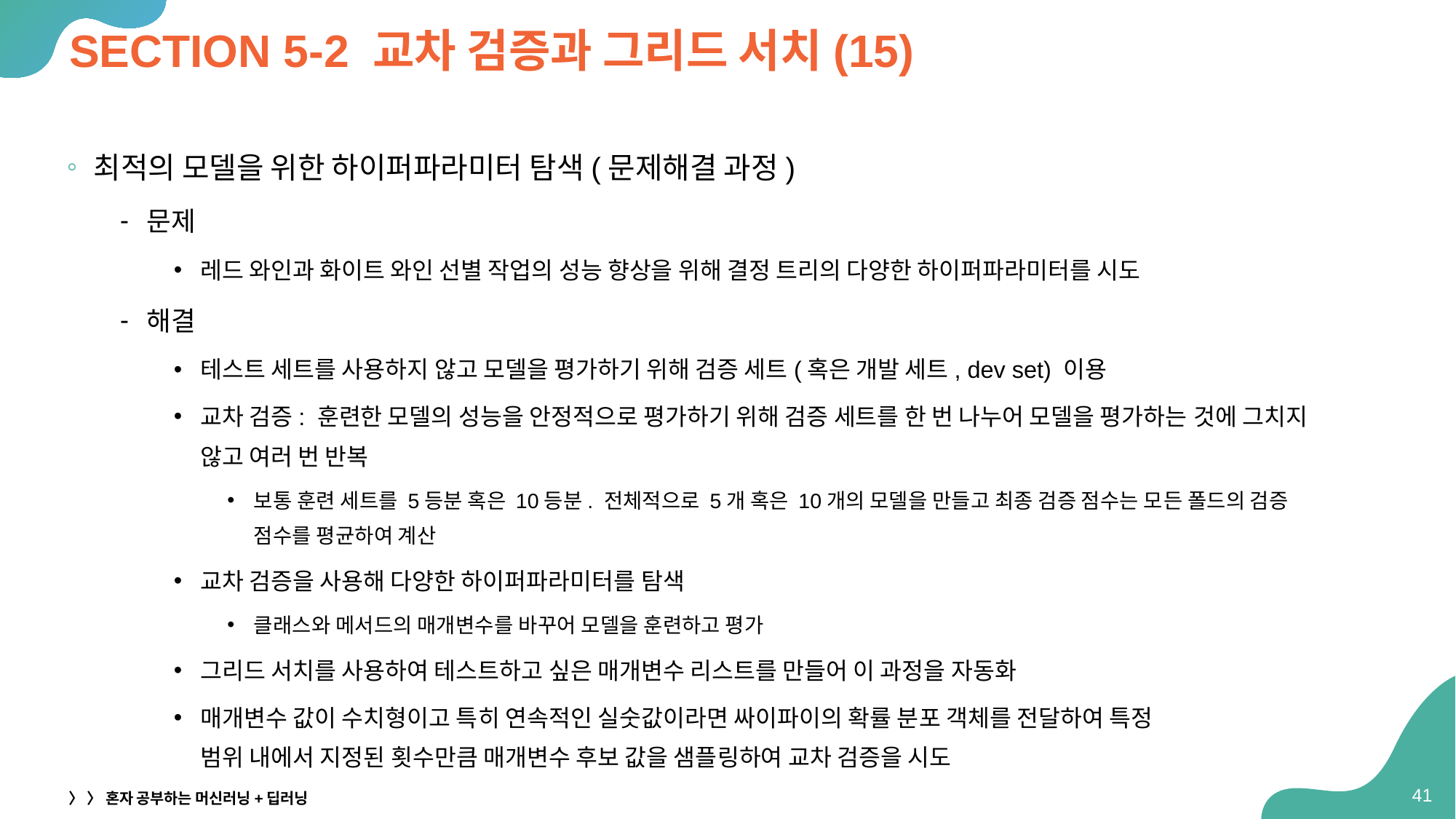

# SECTION 5-2 교차 검증과 그리드 서치(15)
최적의 모델을 위한 하이퍼파라미터 탐색(문제해결 과정)
문제
레드 와인과 화이트 와인 선별 작업의 성능 향상을 위해 결정 트리의 다양한 하이퍼파라미터를 시도
해결
테스트 세트를 사용하지 않고 모델을 평가하기 위해 검증 세트(혹은 개발 세트, dev set) 이용
교차 검증: 훈련한 모델의 성능을 안정적으로 평가하기 위해 검증 세트를 한 번 나누어 모델을 평가하는 것에 그치지 않고 여러 번 반복
보통 훈련 세트를 5등분 혹은 10등분. 전체적으로 5개 혹은 10개의 모델을 만들고 최종 검증 점수는 모든 폴드의 검증 점수를 평균하여 계산
교차 검증을 사용해 다양한 하이퍼파라미터를 탐색
클래스와 메서드의 매개변수를 바꾸어 모델을 훈련하고 평가
그리드 서치를 사용하여 테스트하고 싶은 매개변수 리스트를 만들어 이 과정을 자동화
매개변수 값이 수치형이고 특히 연속적인 실숫값이라면 싸이파이의 확률 분포 객체를 전달하여 특정
범위 내에서 지정된 횟수만큼 매개변수 후보 값을 샘플링하여 교차 검증을 시도
41
〉 〉 혼자 공부하는 머신러닝+딥러닝